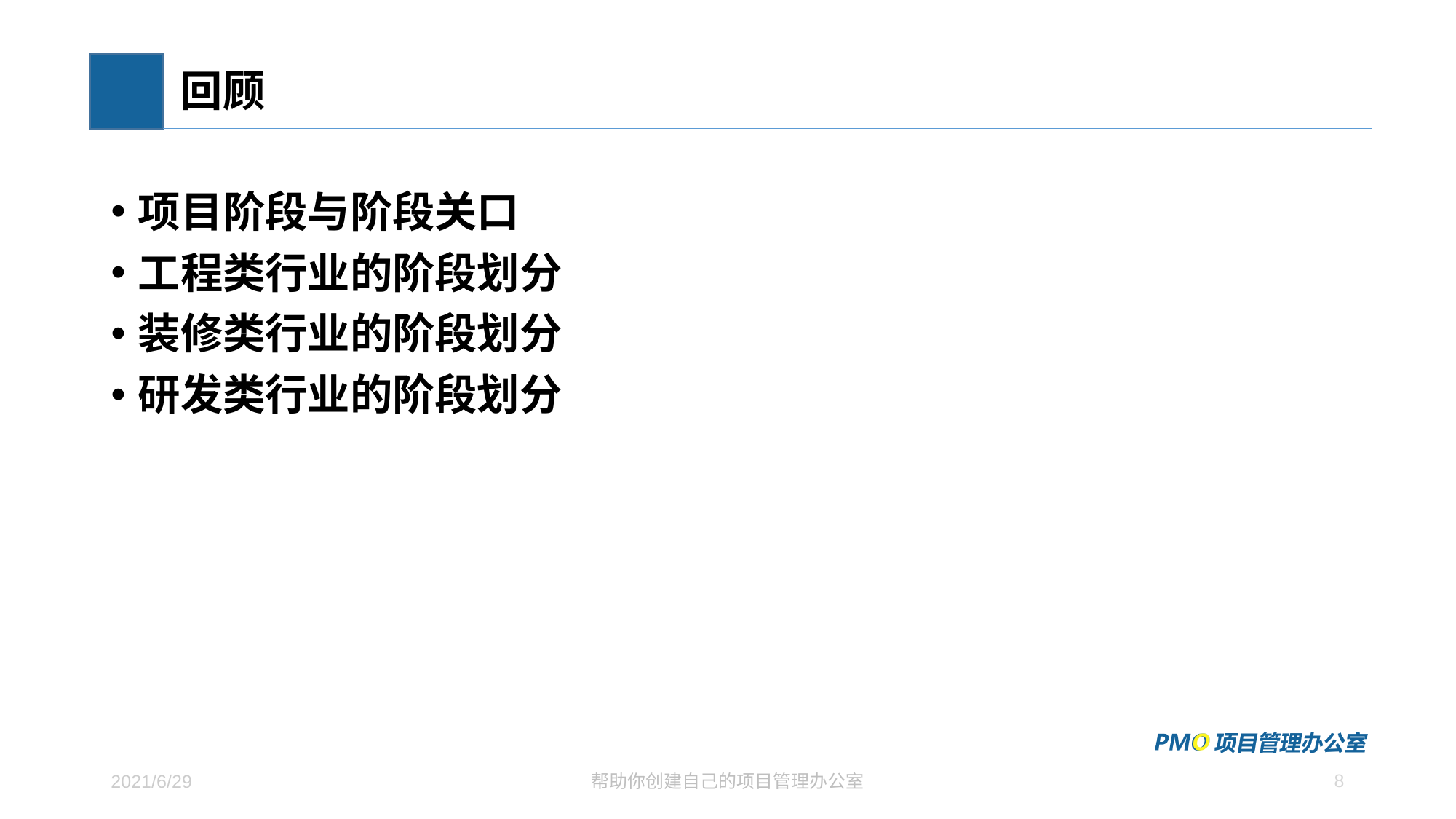

# 回顾
项目阶段与阶段关口
工程类行业的阶段划分
装修类行业的阶段划分
研发类行业的阶段划分
8
2021/6/29
帮助你创建自己的项目管理办公室